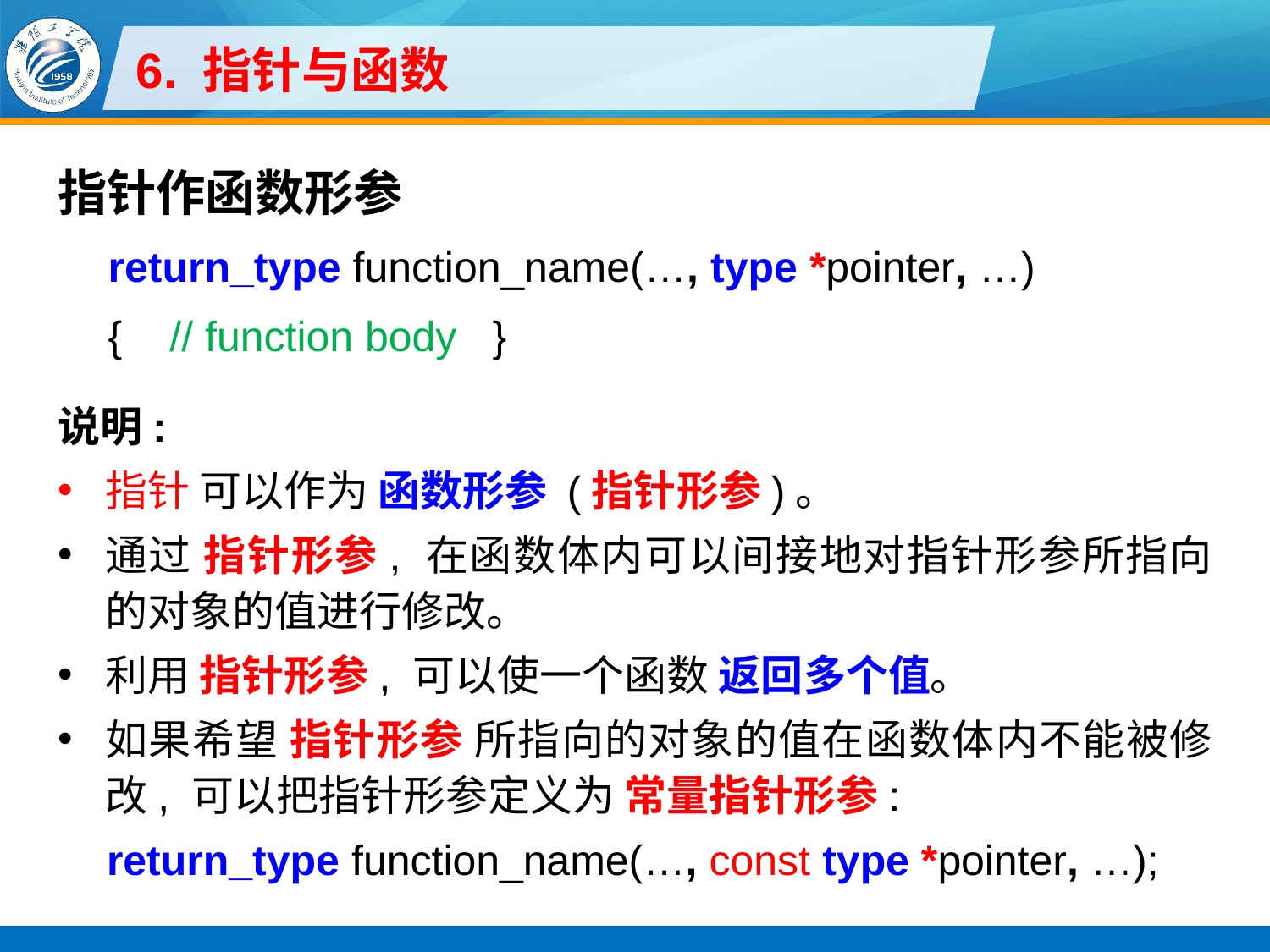

# 6. 指针与函数
指针作函数形参
return_type function_name(…, type *pointer, …)
{    // function body   }
说明:
指针 可以作为 函数形参 (指针形参)。
通过 指针形参, 在函数体内可以间接地对指针形参所指向的对象的值进行修改。
利用 指针形参, 可以使一个函数 返回多个值。
如果希望 指针形参 所指向的对象的值在函数体内不能被修改, 可以把指针形参定义为 常量指针形参:
return_type function_name(…, const type *pointer, …);